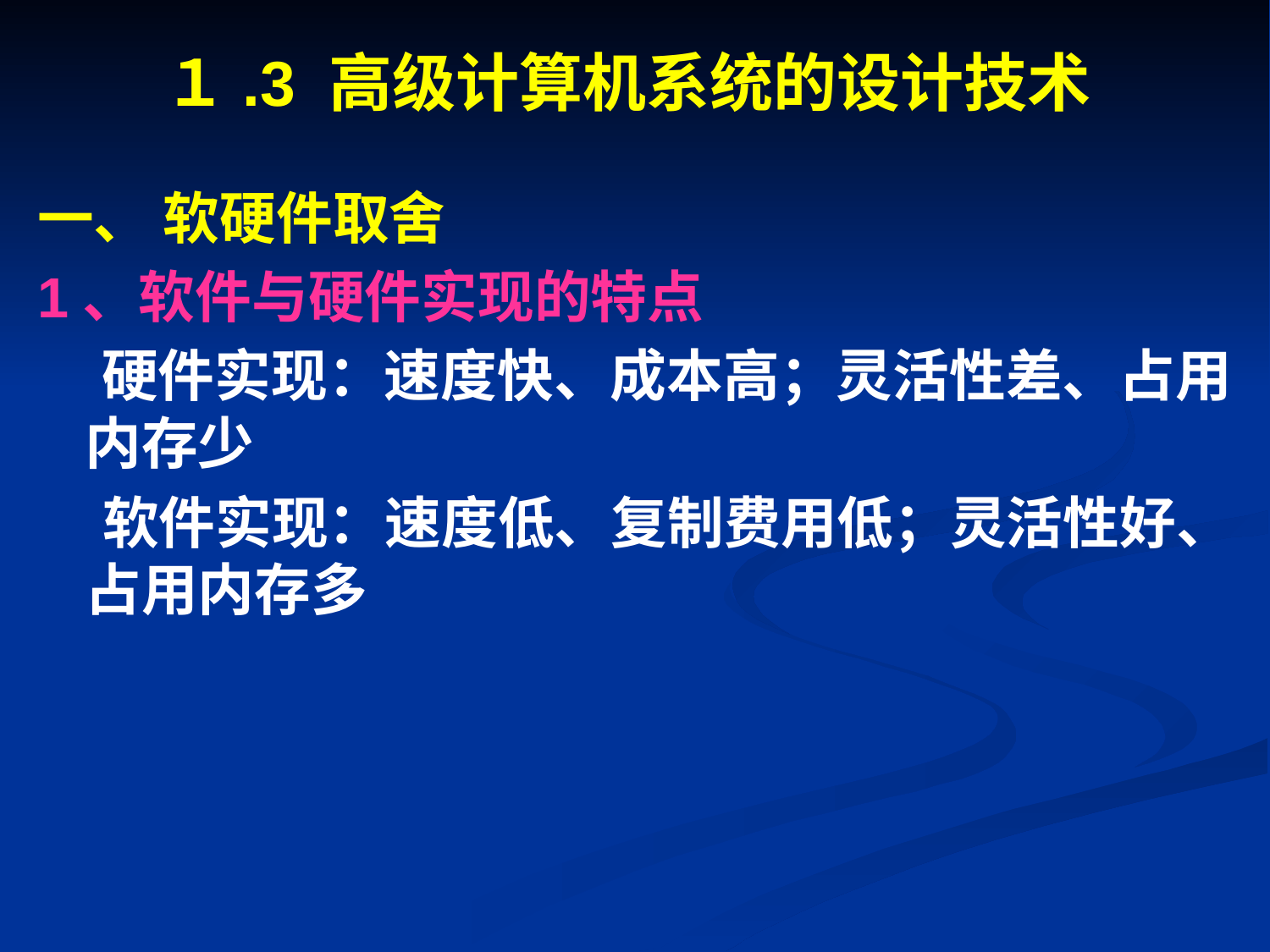

# １.3 高级计算机系统的设计技术
一、 软硬件取舍
1、软件与硬件实现的特点
    硬件实现：速度快、成本高；灵活性差、占用内存少
    软件实现：速度低、复制费用低；灵活性好、占用内存多

35